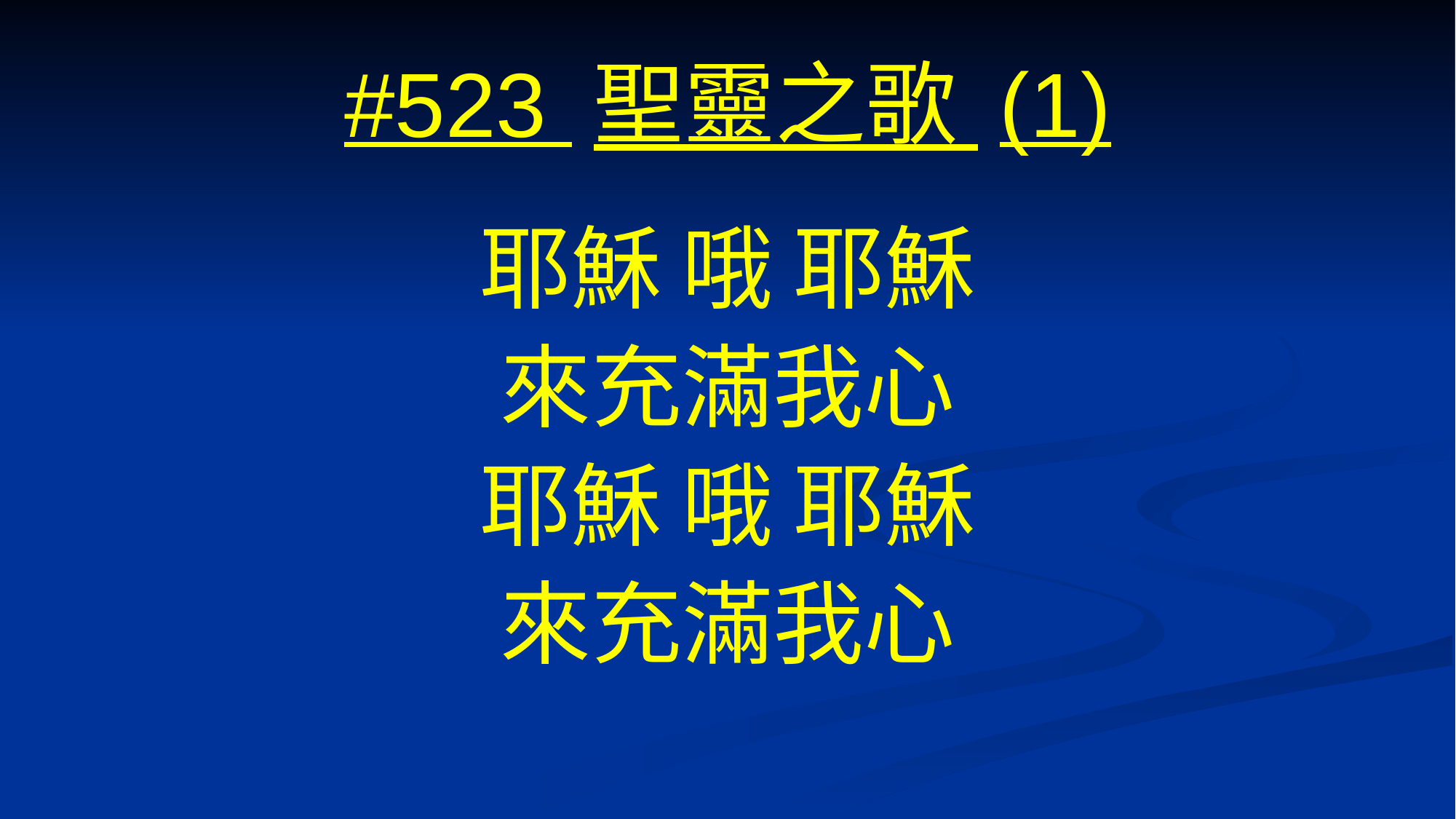

# #523 聖靈之歌 (1)
耶穌 哦 耶穌
來充滿我心
耶穌 哦 耶穌
來充滿我心